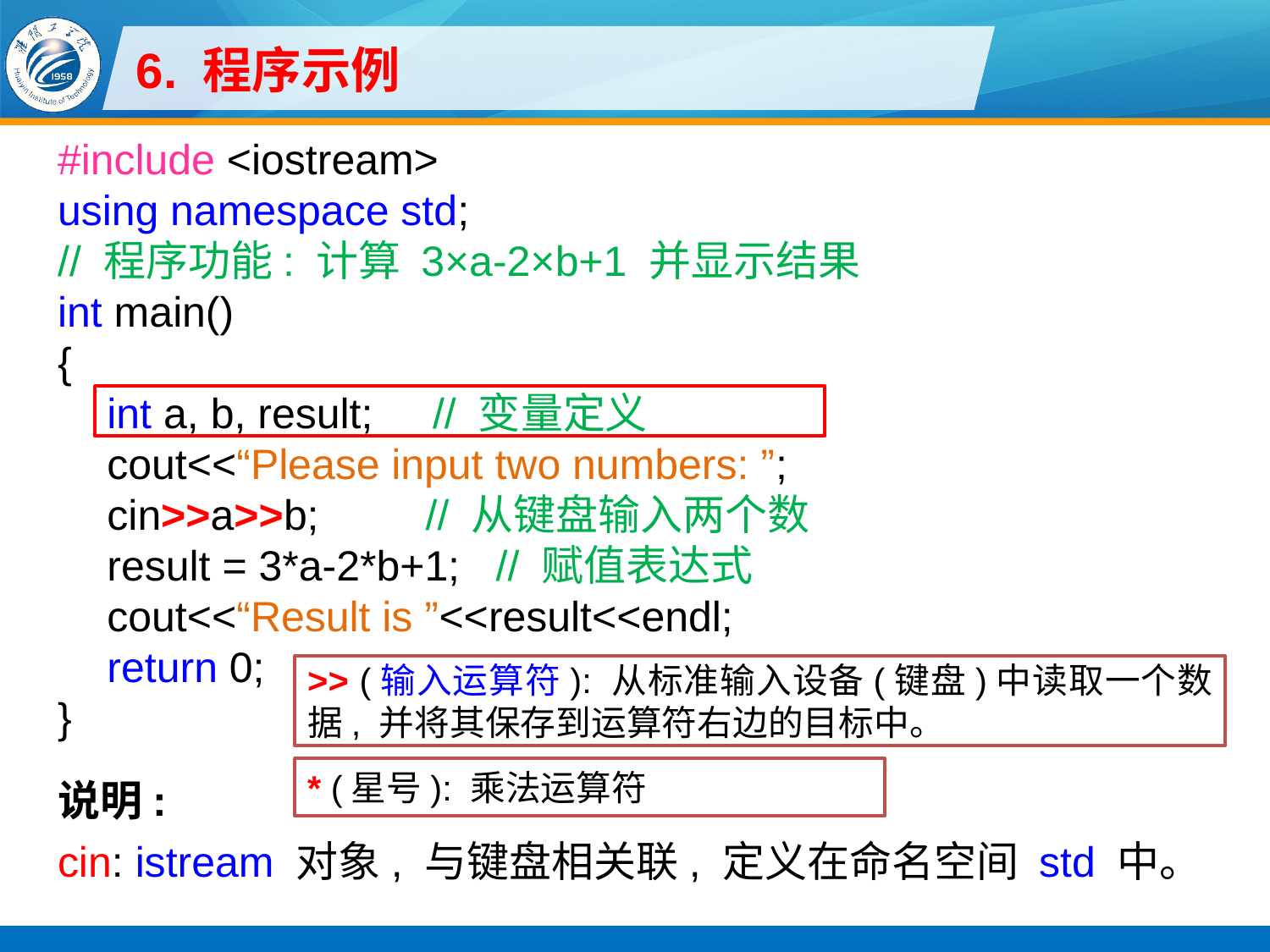

# 6. 程序示例
#include <iostream>
using namespace std;
// 程序功能: 计算 3×a-2×b+1 并显示结果
int main()
{
int a, b, result;     // 变量定义
cout<<“Please input two numbers: ”;
cin>>a>>b;         // 从键盘输入两个数
result = 3*a-2*b+1;   // 赋值表达式
cout<<“Result is ”<<result<<endl;
return 0;
}
说明:
cin: istream 对象, 与键盘相关联, 定义在命名空间 std 中。

>> (输入运算符): 从标准输入设备(键盘)中读取一个数据, 并将其保存到运算符右边的目标中。
* (星号): 乘法运算符